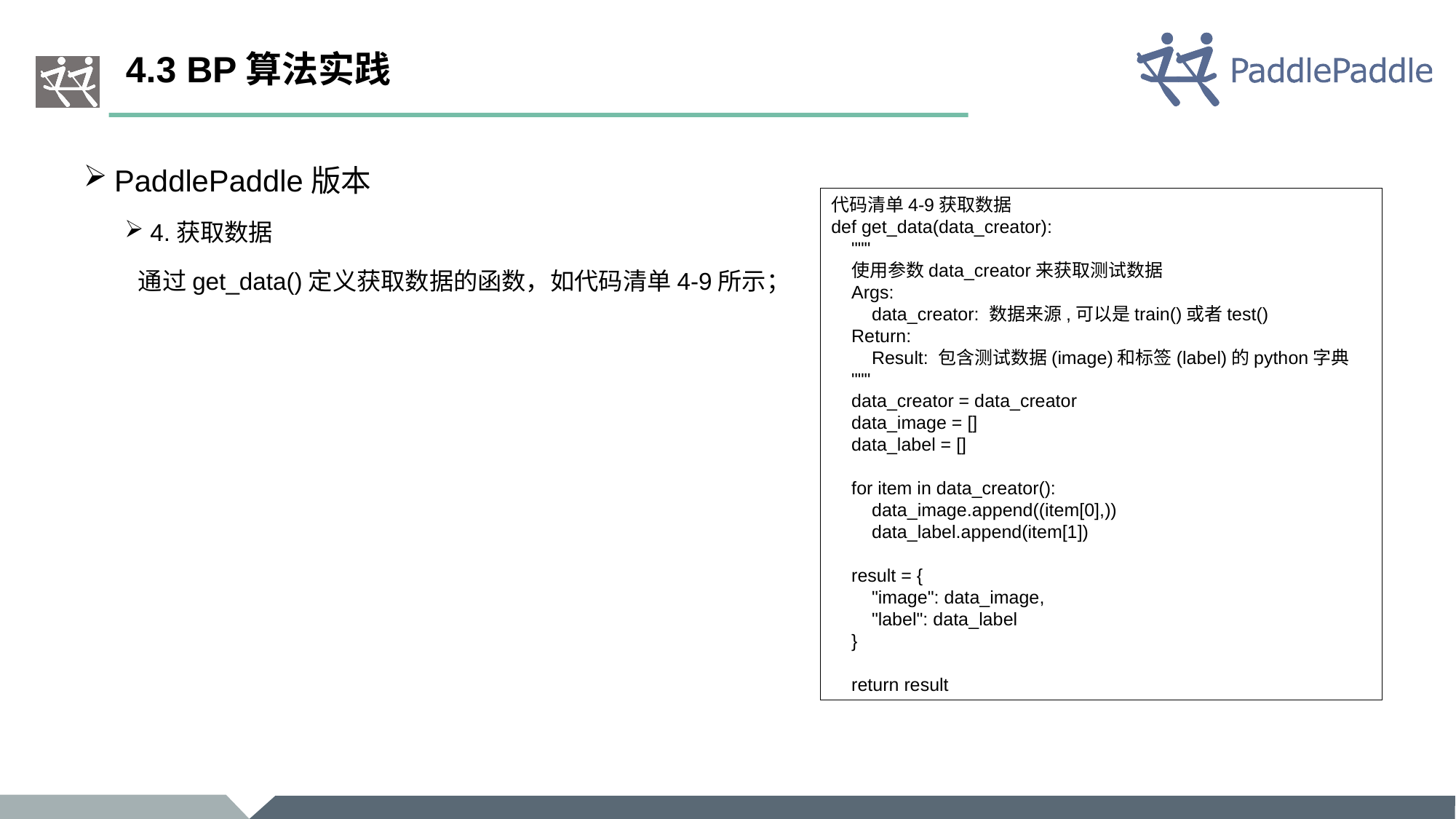

# 4.3 BP算法实践
PaddlePaddle版本
4.获取数据
通过get_data()定义获取数据的函数，如代码清单4-9所示；

代码清单4-9获取数据
def get_data(data_creator):
    """
    使用参数data_creator来获取测试数据
    Args:
        data_creator: 数据来源,可以是train()或者test()
    Return:
        Result: 包含测试数据(image)和标签(label)的python字典
    """
    data_creator = data_creator
    data_image = []
    data_label = []

    for item in data_creator():
        data_image.append((item[0],))
        data_label.append(item[1])

    result = {
        "image": data_image,
        "label": data_label
    }

    return result